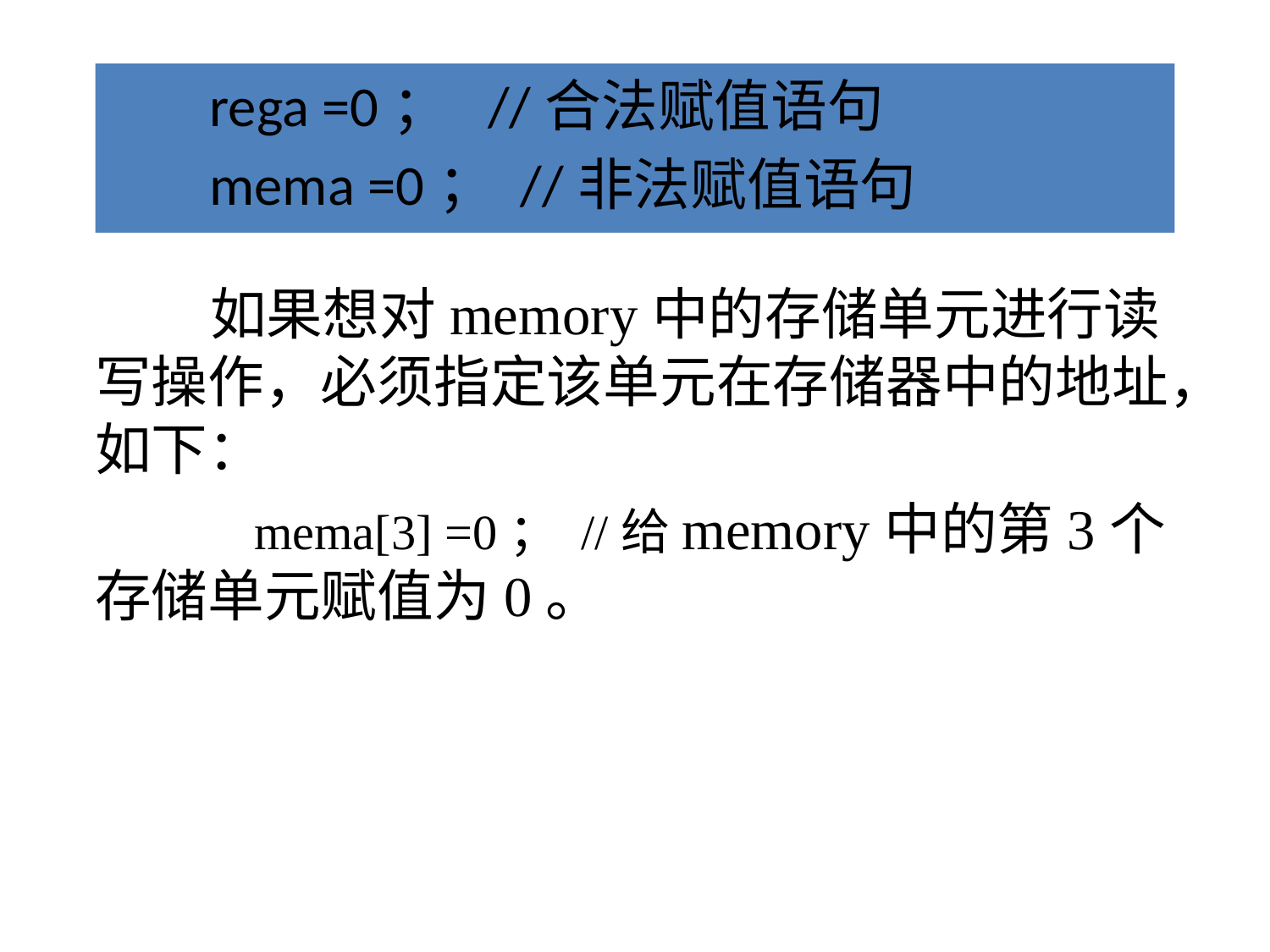

rega =0；  //合法赋值语句
        mema =0； //非法赋值语句
        如果想对memory中的存储单元进行读写操作，必须指定该单元在存储器中的地址，如下：
             mema[3] =0； //给memory中的第3个存储单元赋值为0。